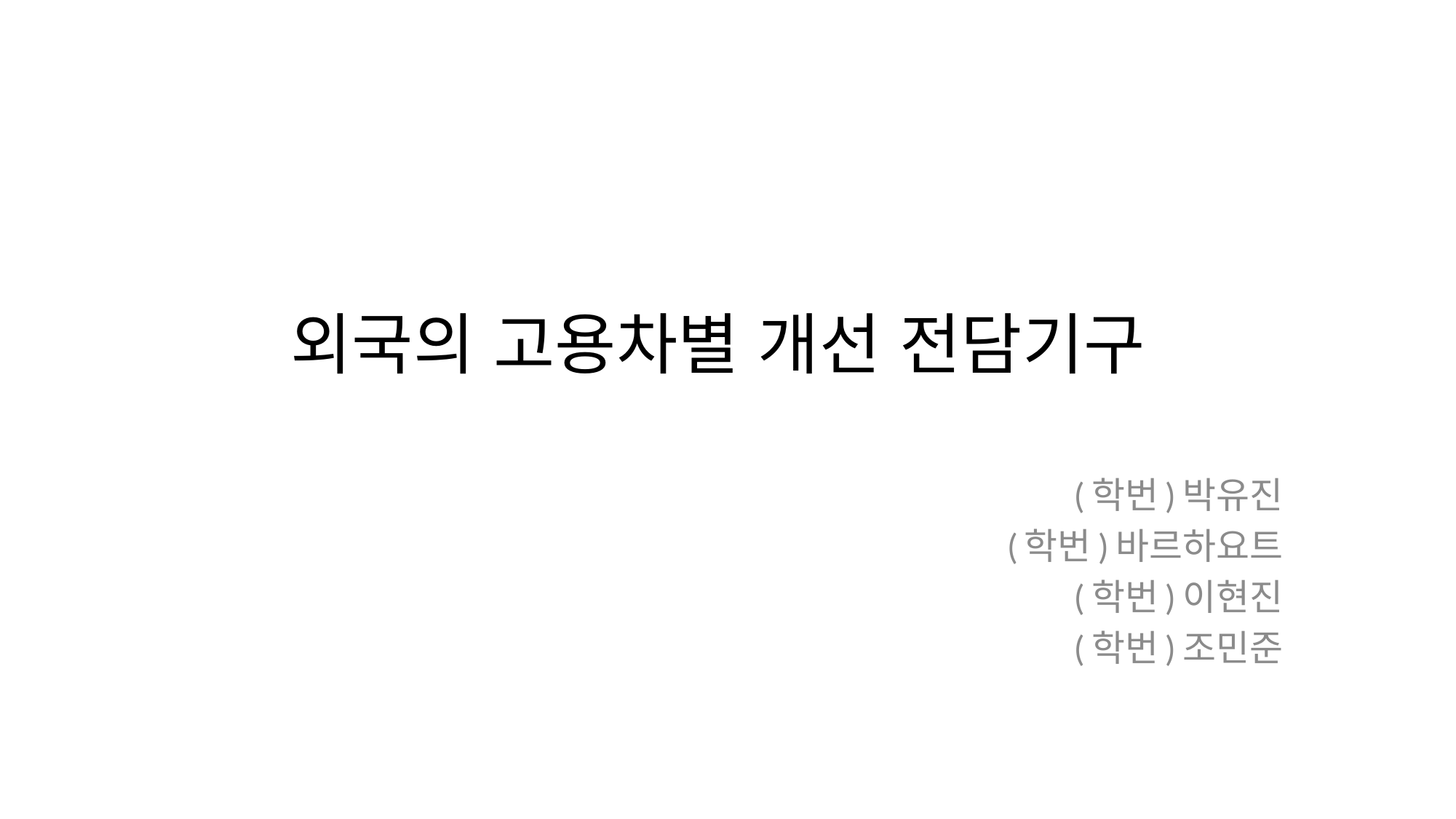

# 외국의 고용차별 개선 전담기구
(학번)박유진
(학번)바르하요트
(학번)이현진
(학번)조민준